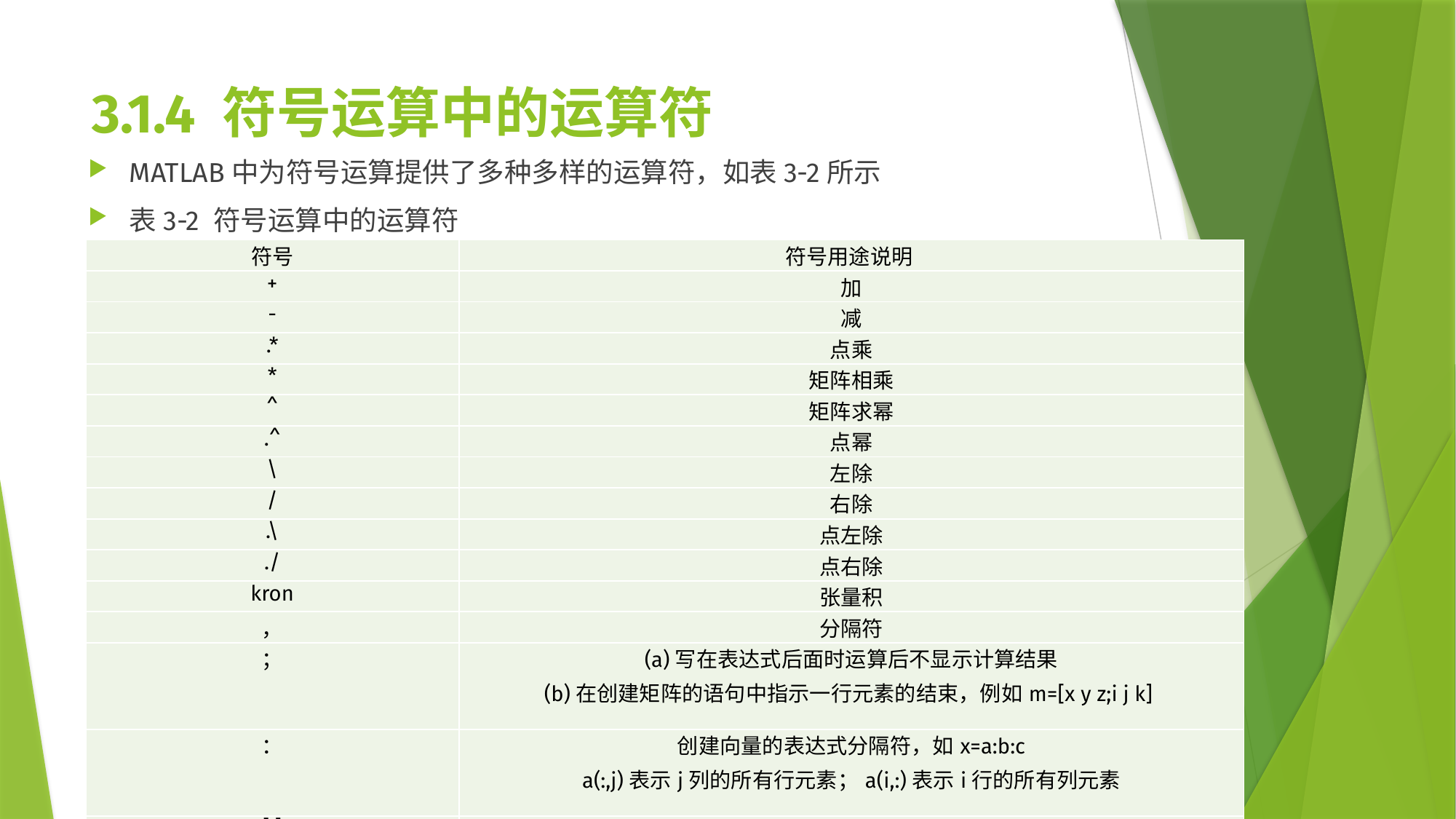

# 3.1.4 符号运算中的运算符
MATLAB中为符号运算提供了多种多样的运算符，如表3-2所示
表3-2 符号运算中的运算符

| 符号 | 符号用途说明 |
| --- | --- |
| + | 加 |
| - | 减 |
| .\* | 点乘 |
| \* | 矩阵相乘 |
| ^ | 矩阵求幂 |
| .^ | 点幂 |
| \ | 左除 |
| / | 右除 |
| .\ | 点左除 |
| ./ | 点右除 |
| kron | 张量积 |
| ， | 分隔符 |
| ； | (a)写在表达式后面时运算后不显示计算结果 (b)在创建矩阵的语句中指示一行元素的结束，例如m=[x y z;i j k] |
| ： | 创建向量的表达式分隔符，如x=a:b:c a(:,j)表示j列的所有行元素；a(i,:)表示i行的所有列元素 |
| [ ] | 创建数组、向量、矩阵或字符串(字母型) |